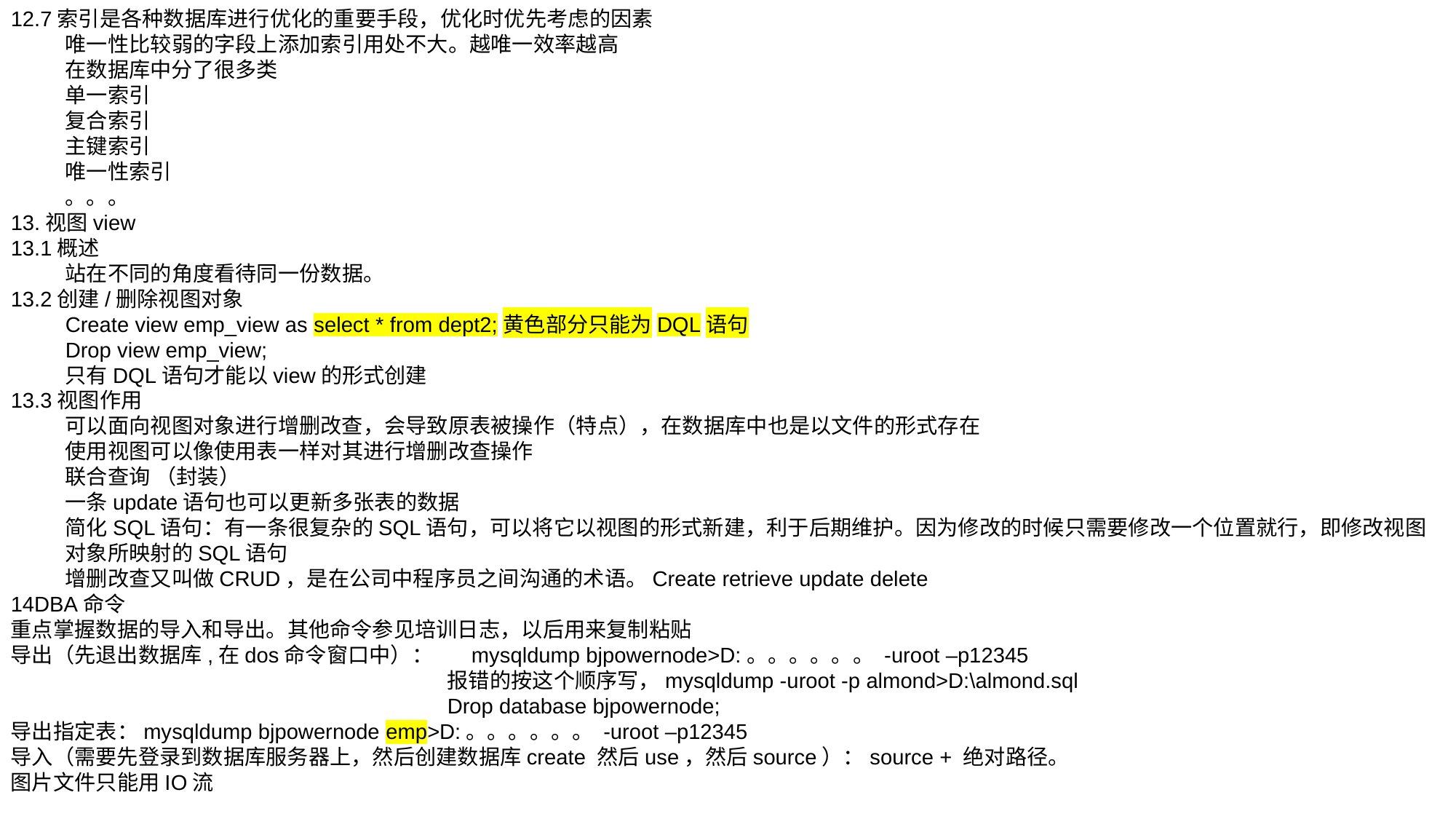

12.7索引是各种数据库进行优化的重要手段，优化时优先考虑的因素
唯一性比较弱的字段上添加索引用处不大。越唯一效率越高
在数据库中分了很多类
单一索引
复合索引
主键索引
唯一性索引
。。。
13.视图view
13.1概述
站在不同的角度看待同一份数据。
13.2创建/删除视图对象
Create view emp_view as select * from dept2;黄色部分只能为DQL语句
Drop view emp_view;
只有DQL语句才能以view的形式创建
13.3视图作用
可以面向视图对象进行增删改查，会导致原表被操作（特点），在数据库中也是以文件的形式存在
使用视图可以像使用表一样对其进行增删改查操作
联合查询 （封装）
一条update语句也可以更新多张表的数据
简化SQL语句：有一条很复杂的SQL语句，可以将它以视图的形式新建，利于后期维护。因为修改的时候只需要修改一个位置就行，即修改视图对象所映射的SQL语句
增删改查又叫做CRUD，是在公司中程序员之间沟通的术语。Create retrieve update delete
14DBA命令
重点掌握数据的导入和导出。其他命令参见培训日志，以后用来复制粘贴
导出（先退出数据库,在dos命令窗口中）：       mysqldump bjpowernode>D:。。。。。。 -uroot –p12345
报错的按这个顺序写，mysqldump -uroot -p almond>D:\almond.sql
Drop database bjpowernode;
导出指定表：mysqldump bjpowernode emp>D:。。。。。。 -uroot –p12345
导入（需要先登录到数据库服务器上，然后创建数据库create 然后use，然后source）：source + 绝对路径。
图片文件只能用IO流